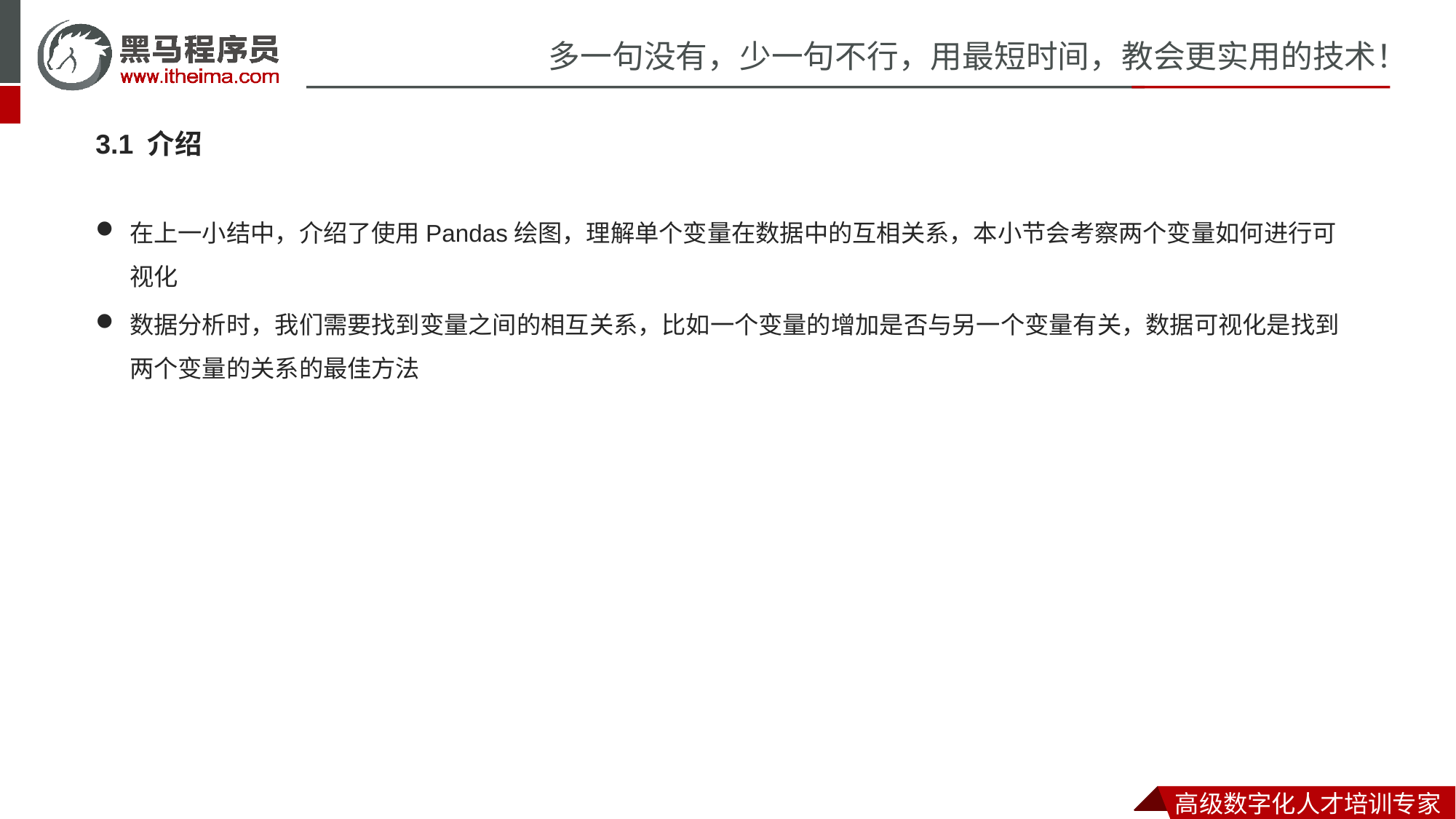

3.1 介绍
在上一小结中，介绍了使用Pandas绘图，理解单个变量在数据中的互相关系，本小节会考察两个变量如何进行可视化
数据分析时，我们需要找到变量之间的相互关系，比如一个变量的增加是否与另一个变量有关，数据可视化是找到两个变量的关系的最佳方法